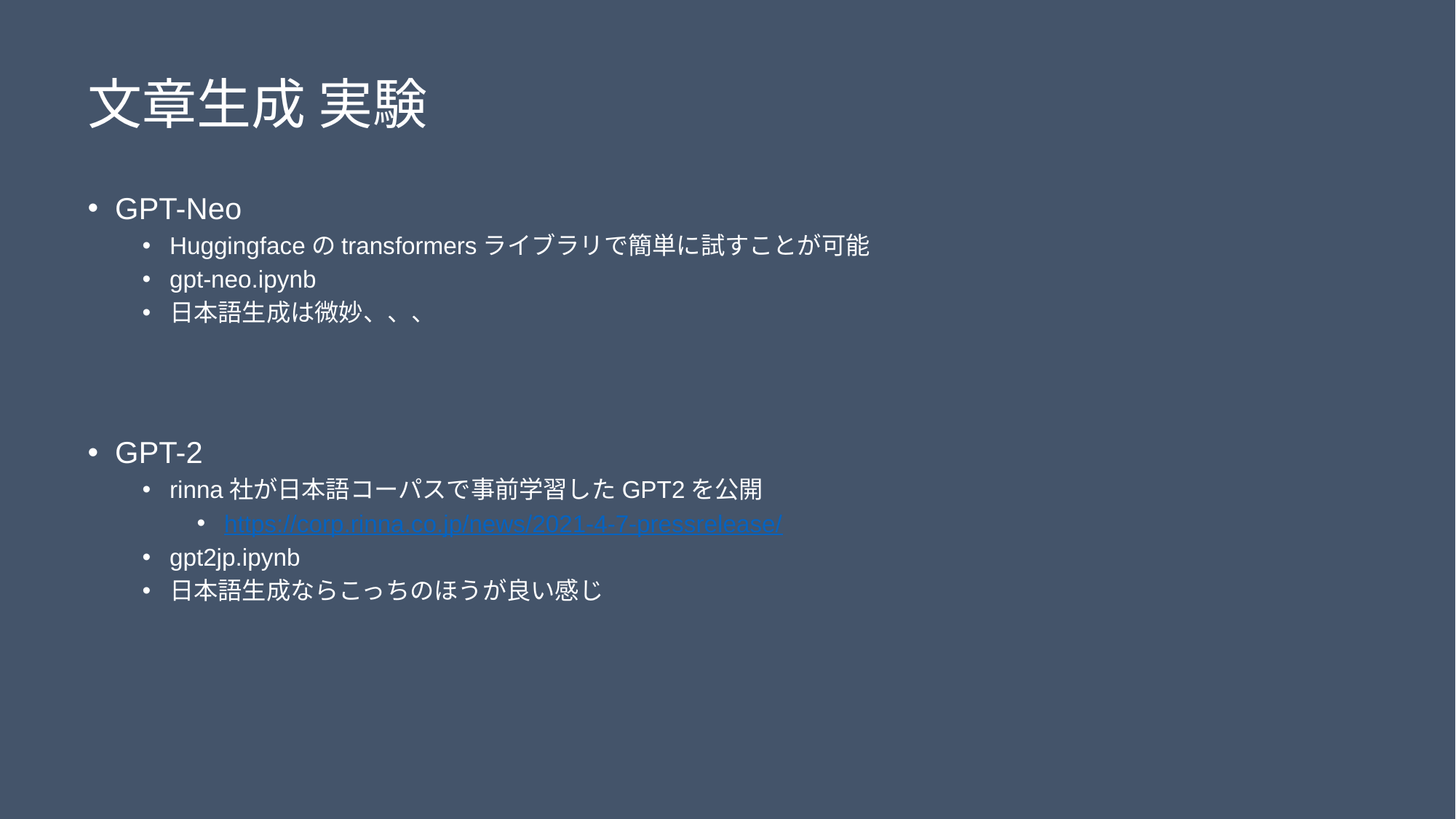

# 文章生成 実験
GPT-Neo
Huggingfaceのtransformersライブラリで簡単に試すことが可能
gpt-neo.ipynb
日本語生成は微妙、、、

GPT-2
rinna社が日本語コーパスで事前学習したGPT2を公開
https://corp.rinna.co.jp/news/2021-4-7-pressrelease/
gpt2jp.ipynb
日本語生成ならこっちのほうが良い感じ